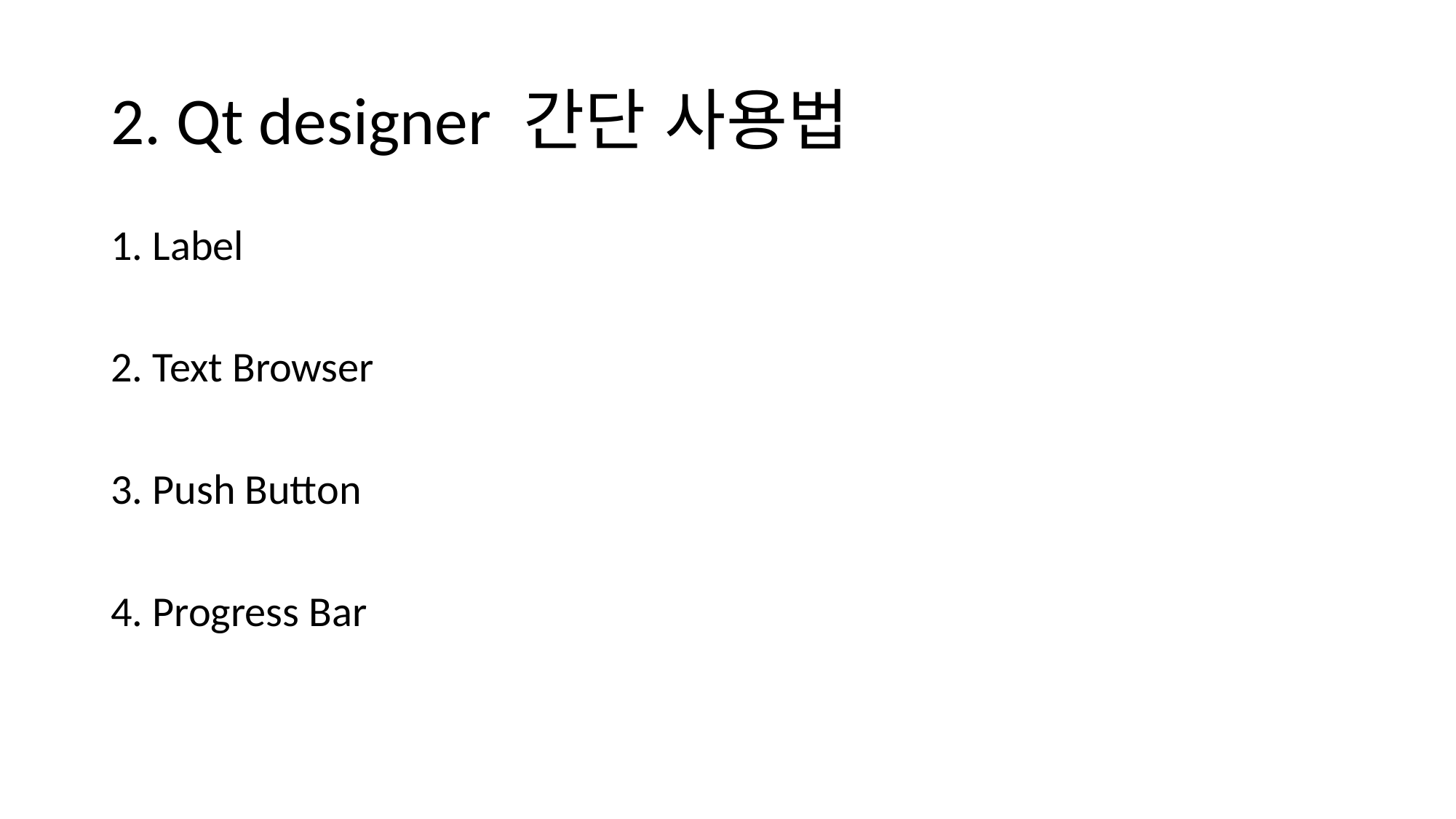

# 2. Qt designer 간단 사용법
1. Label

2. Text Browser

3. Push Button

4. Progress Bar